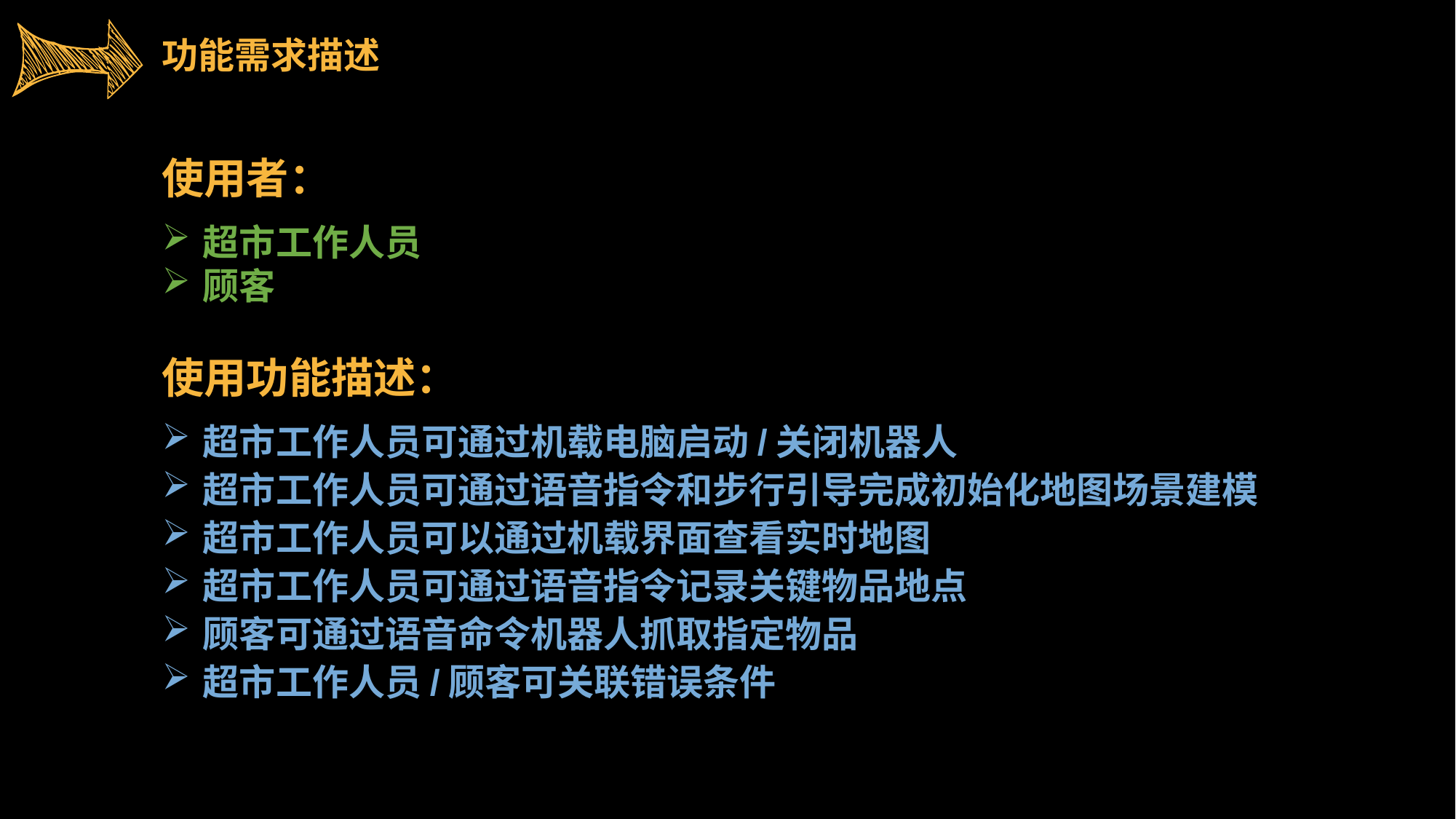

功能需求描述
使用者：
超市工作人员
顾客

使用功能描述：
超市工作人员可通过机载电脑启动/关闭机器人
超市工作人员可通过语音指令和步行引导完成初始化地图场景建模
超市工作人员可以通过机载界面查看实时地图
超市工作人员可通过语音指令记录关键物品地点
顾客可通过语音命令机器人抓取指定物品
超市工作人员/顾客可关联错误条件